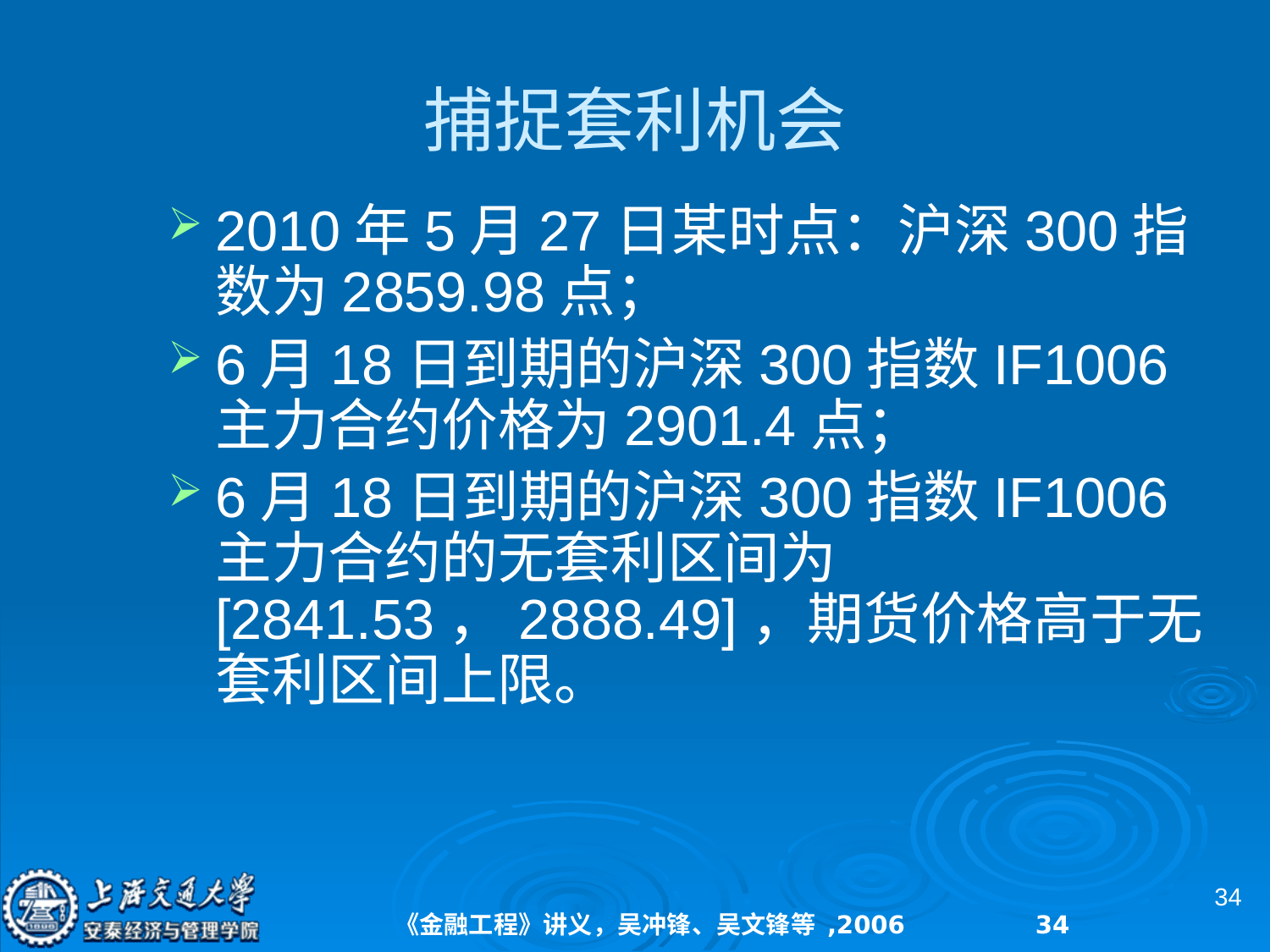

# 捕捉套利机会
2010年5月27日某时点：沪深300指数为2859.98点；
6月18日到期的沪深300指数IF1006主力合约价格为2901.4点；
6月18日到期的沪深300指数IF1006主力合约的无套利区间为[2841.53，2888.49]，期货价格高于无套利区间上限。
34